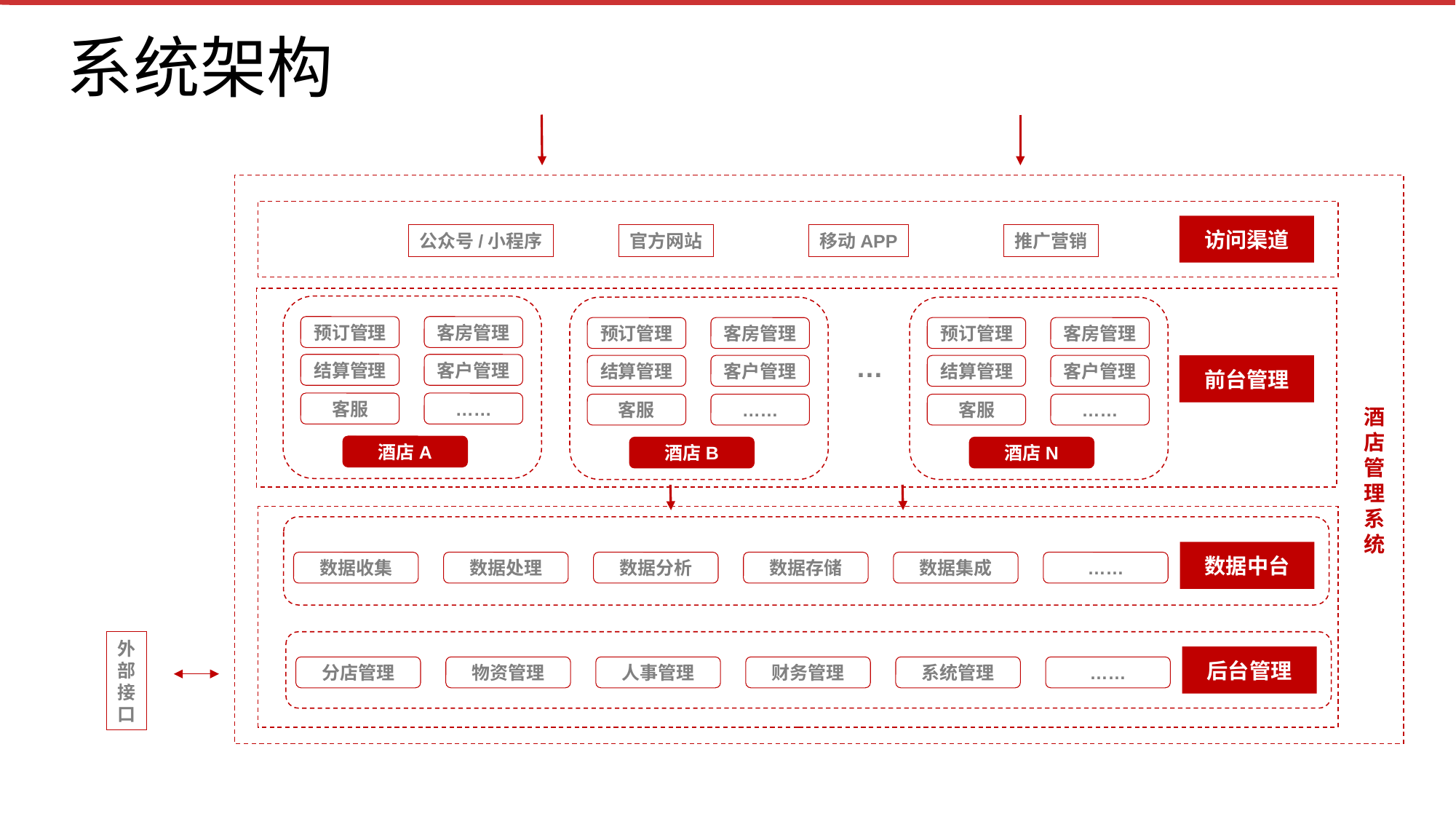

系统架构

访问渠道
官方网站
移动APP
推广营销
公众号/小程序

预订管理
客房管理
预订管理
客房管理
预订管理
客房管理
…
结算管理
客户管理
结算管理
客户管理
结算管理
客户管理
前台管理
……
客服
……
……
客服
客服
酒店管理系统
酒店A
酒店B
酒店N

数据中台
数据收集
数据处理
数据分析
数据存储
数据集成
……
外部接口

后台管理
分店管理
物资管理
人事管理
财务管理
系统管理
……